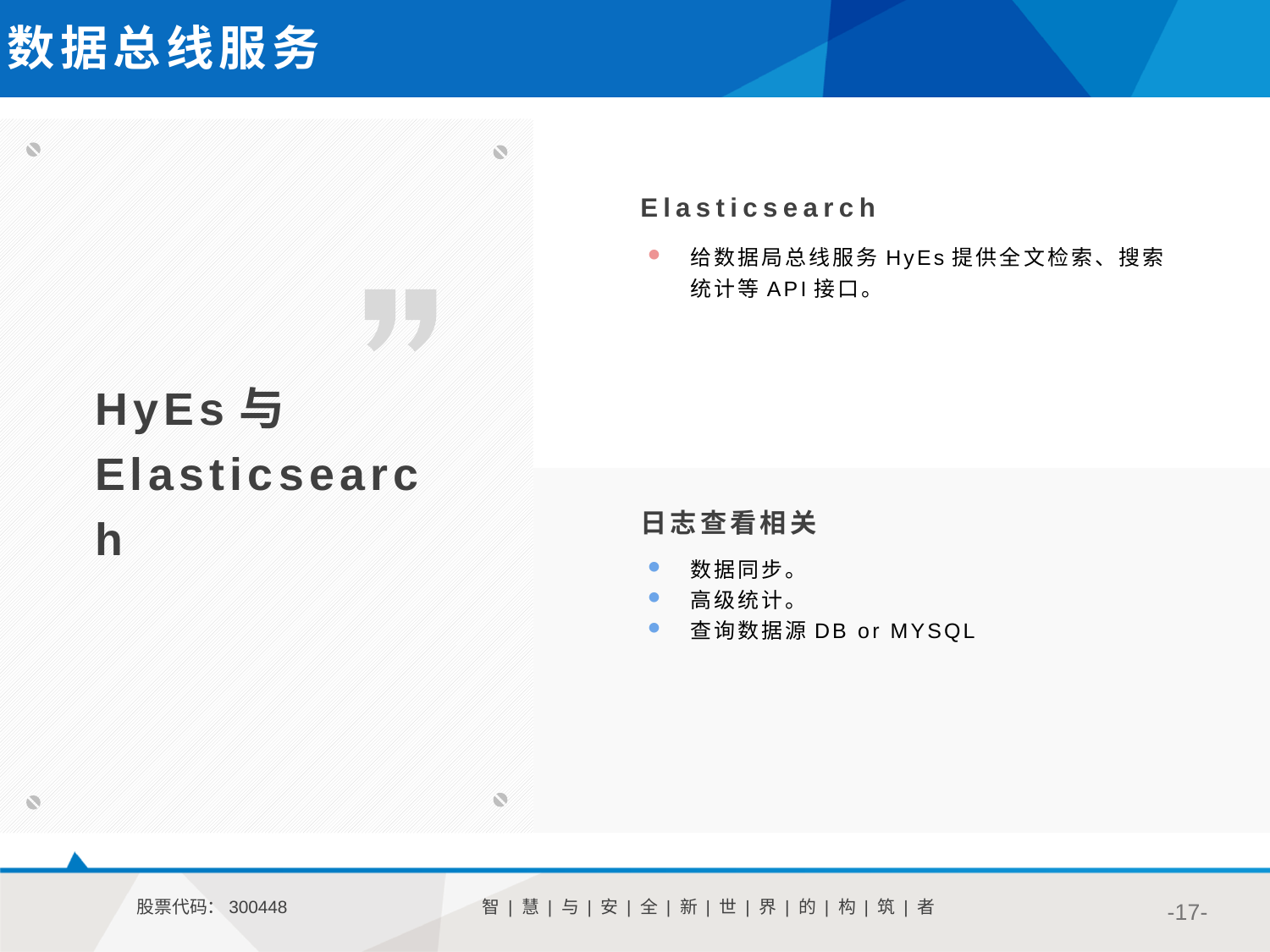

数据总线服务

Elasticsearch

给数据局总线服务HyEs提供全文检索、搜索统计等API接口。

HyEs与Elasticsearch

日志查看相关
数据同步。
高级统计。
查询数据源DB or MYSQL